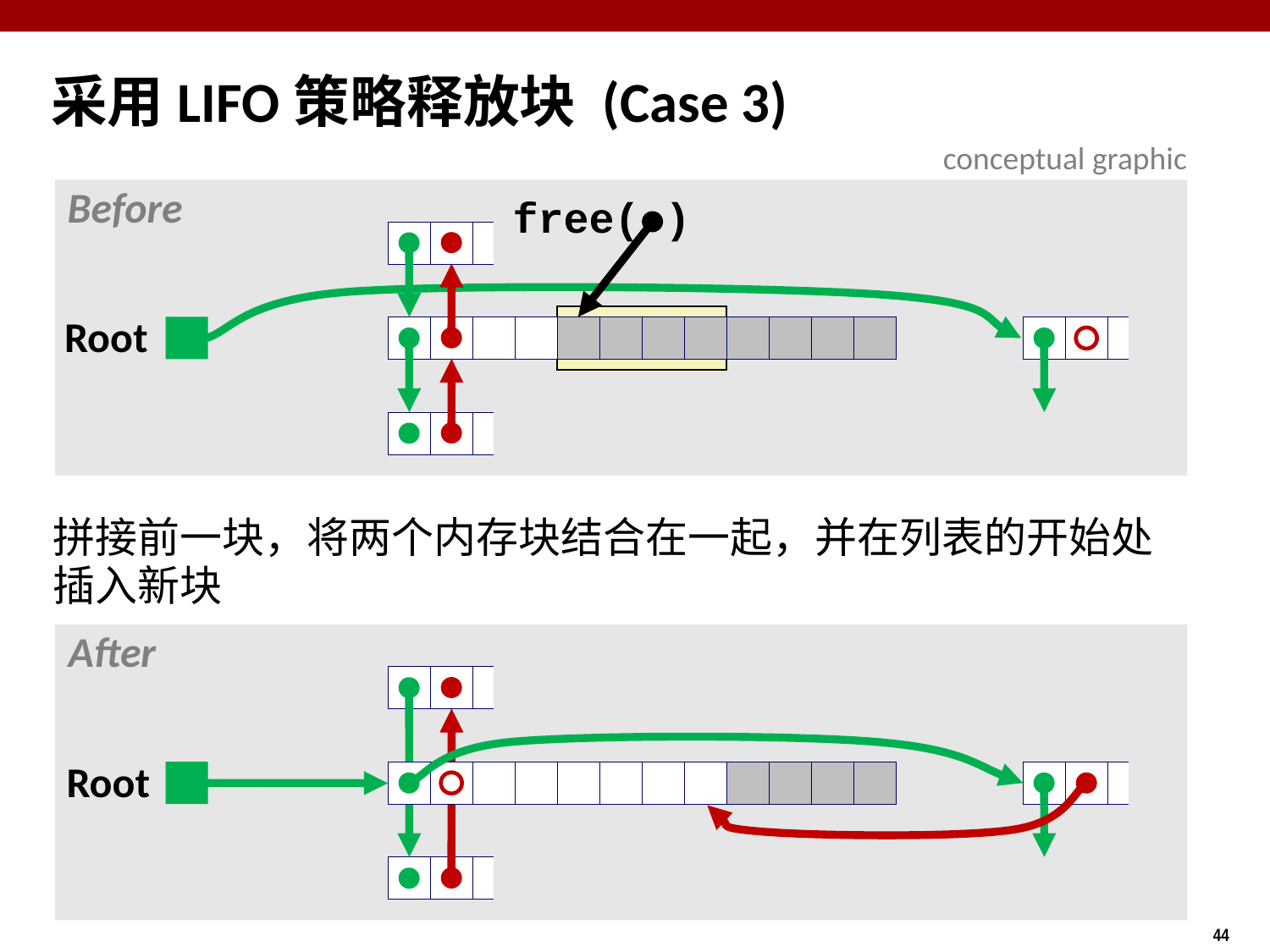

采用LIFO策略释放块 (Case 3)
conceptual graphic

Before
free( )

Root

拼接前一块，将两个内存块结合在一起，并在列表的开始处插入新块

After

Root